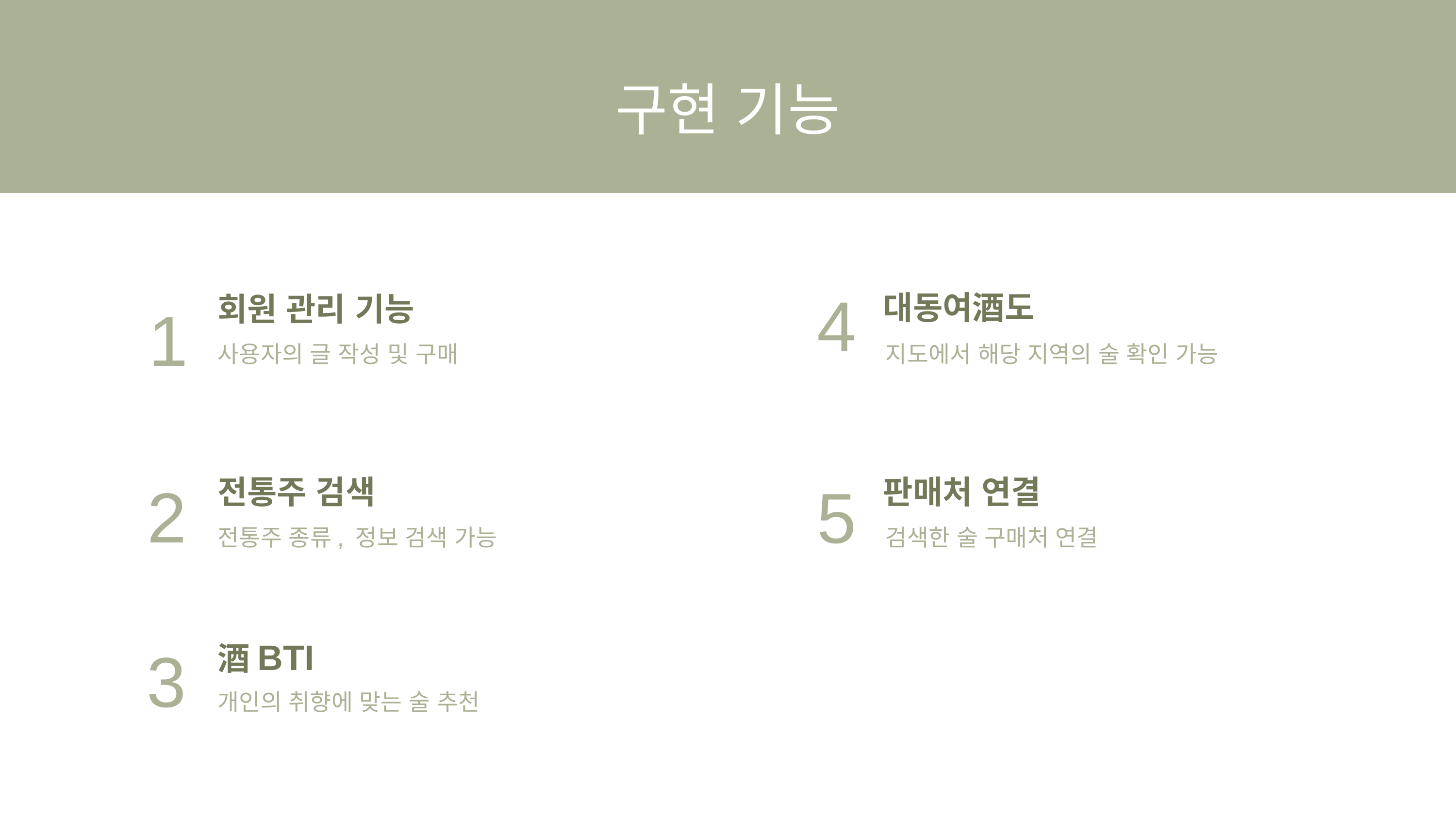

구현 기능
4
대동여酒도
1
회원 관리 기능
사용자의 글 작성 및 구매
지도에서 해당 지역의 술 확인 가능
2
5
전통주 검색
판매처 연결
전통주 종류, 정보 검색 가능
검색한 술 구매처 연결
3
酒BTI
개인의 취향에 맞는 술 추천